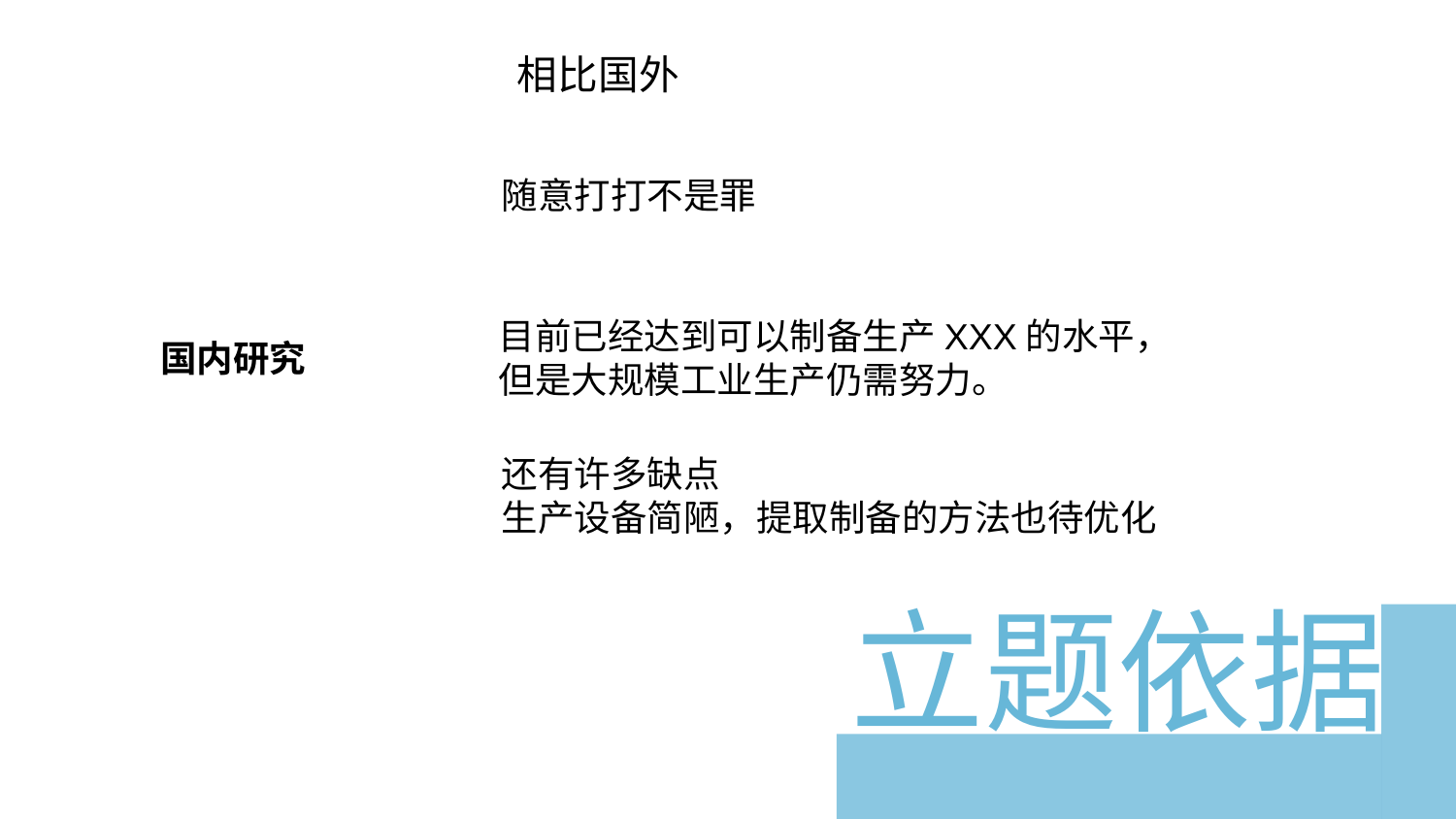

相比国外
随意打打不是罪
目前已经达到可以制备生产XXX的水平，但是大规模工业生产仍需努力。
国内研究
还有许多缺点
生产设备简陋，提取制备的方法也待优化
立题依据